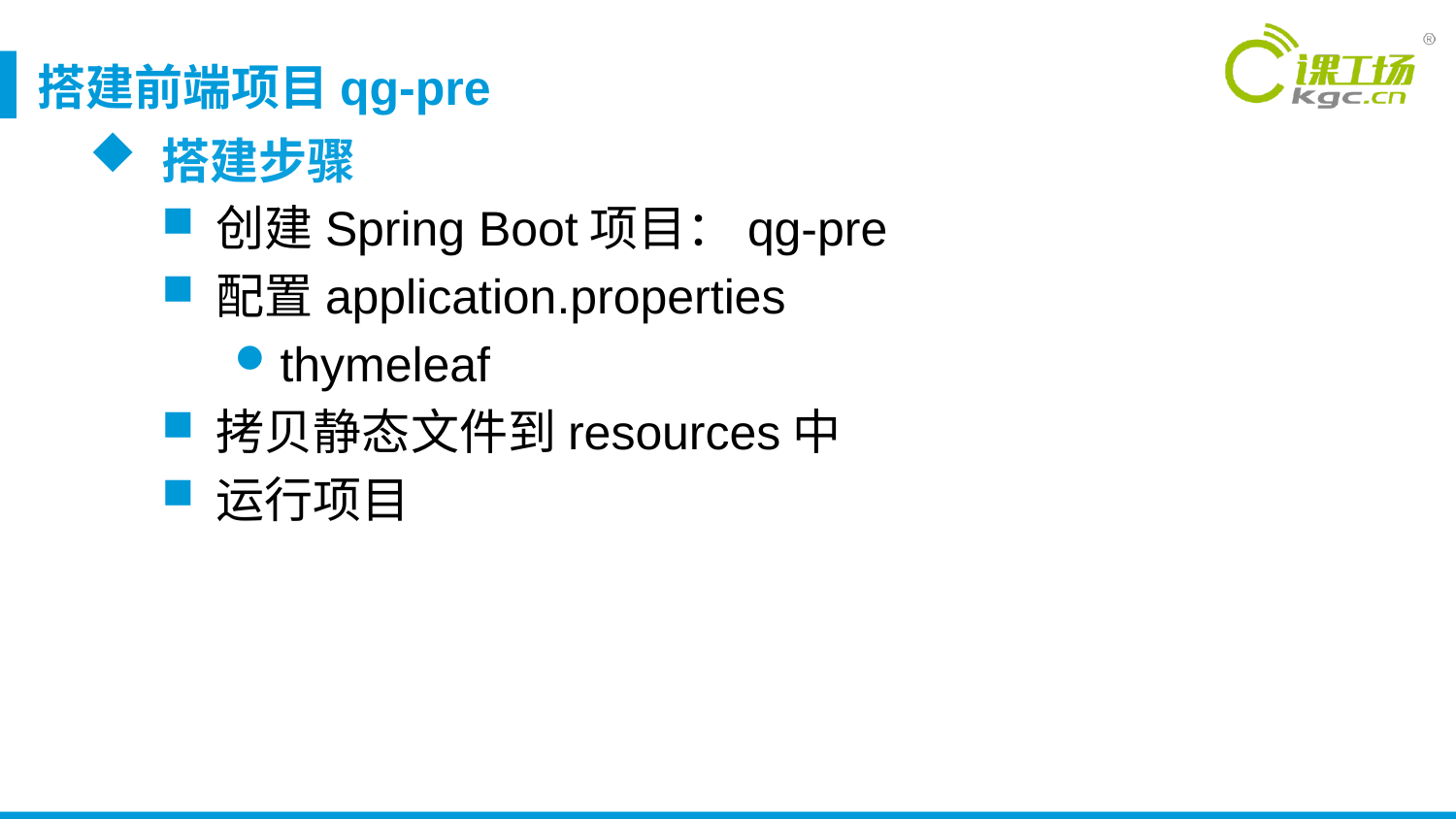

# 搭建前端项目qg-pre
搭建步骤
创建Spring Boot项目：qg-pre
配置application.properties
thymeleaf
拷贝静态文件到resources中
运行项目